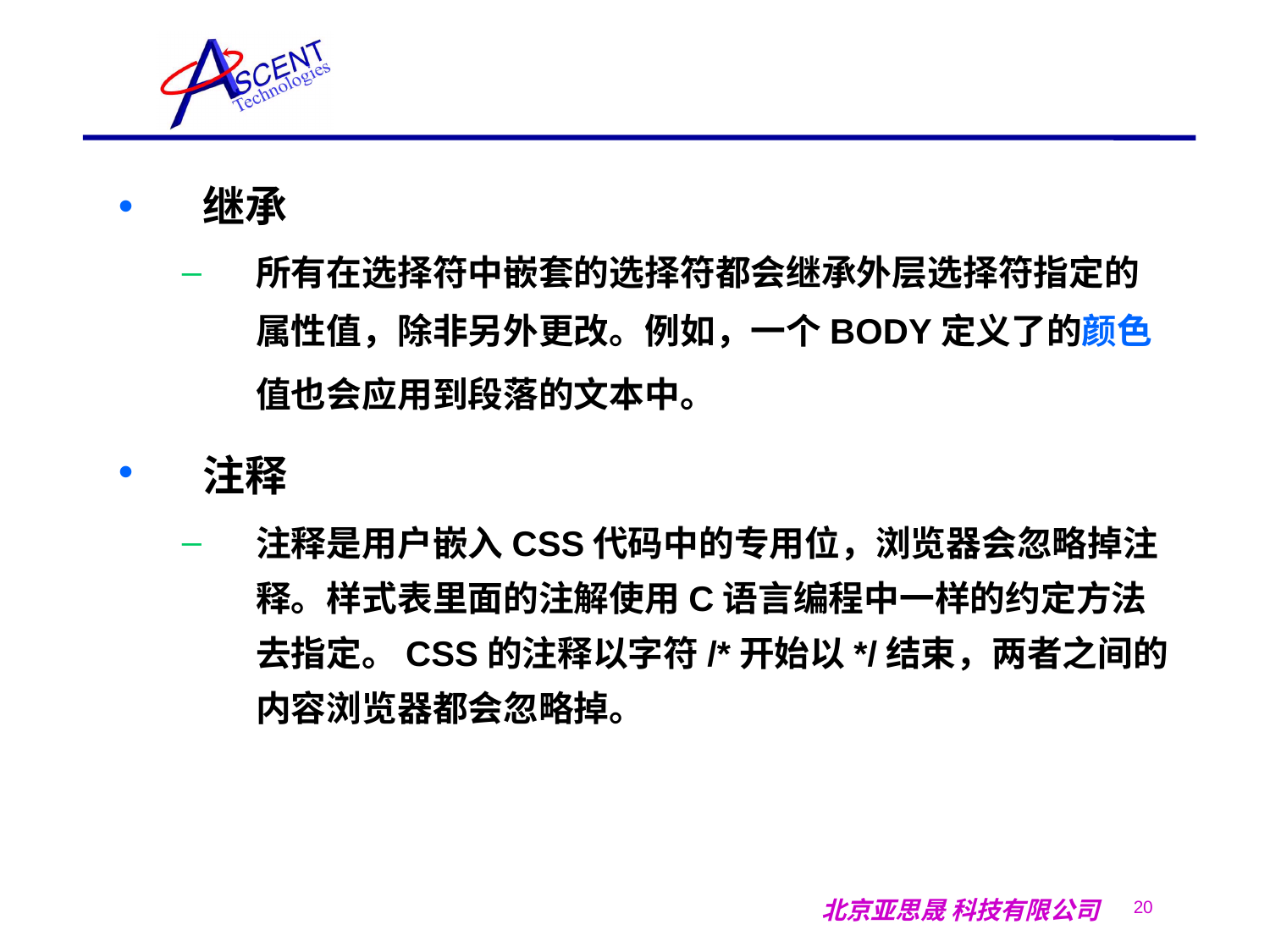

继承
所有在选择符中嵌套的选择符都会继承外层选择符指定的属性值，除非另外更改。例如，一个BODY定义了的颜色值也会应用到段落的文本中。
注释
注释是用户嵌入CSS代码中的专用位，浏览器会忽略掉注释。样式表里面的注解使用C语言编程中一样的约定方法去指定。CSS的注释以字符/*开始以*/结束，两者之间的内容浏览器都会忽略掉。